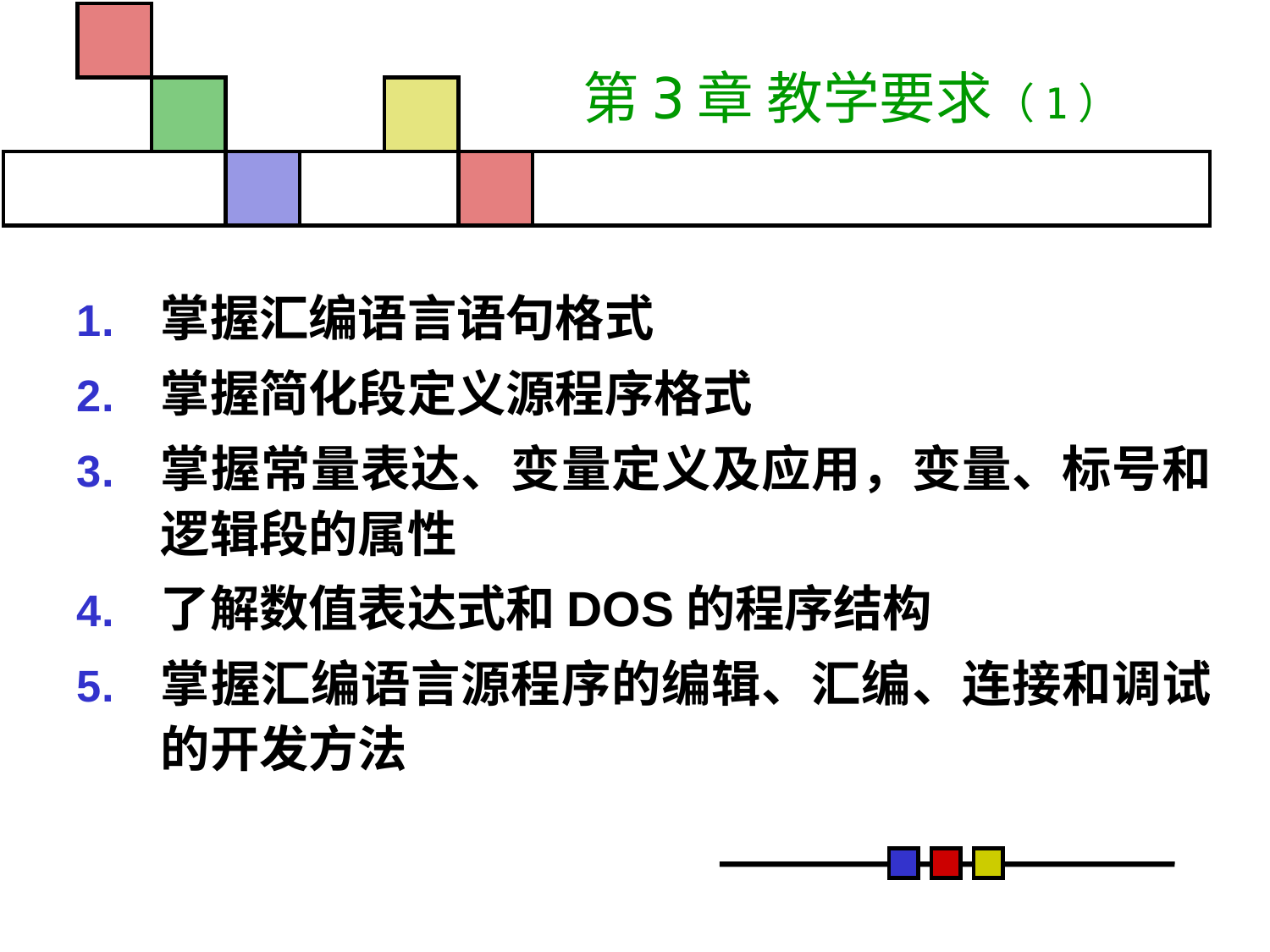

# 第3章 教学要求（1）
掌握汇编语言语句格式
掌握简化段定义源程序格式
掌握常量表达、变量定义及应用，变量、标号和逻辑段的属性
了解数值表达式和DOS的程序结构
掌握汇编语言源程序的编辑、汇编、连接和调试的开发方法